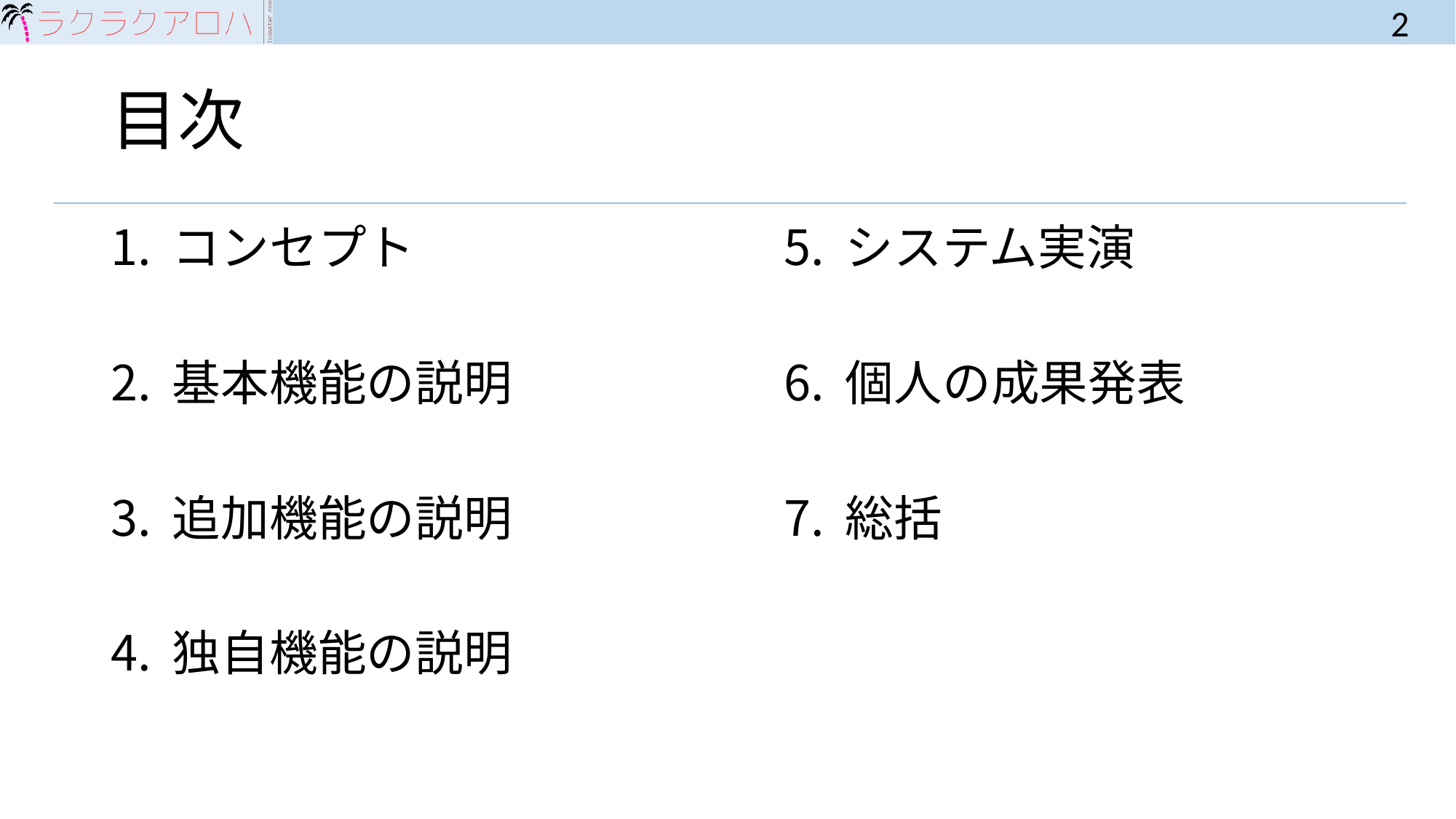

2
# 目次
コンセプト

基本機能の説明

追加機能の説明

独自機能の説明
システム実演

個人の成果発表

総括